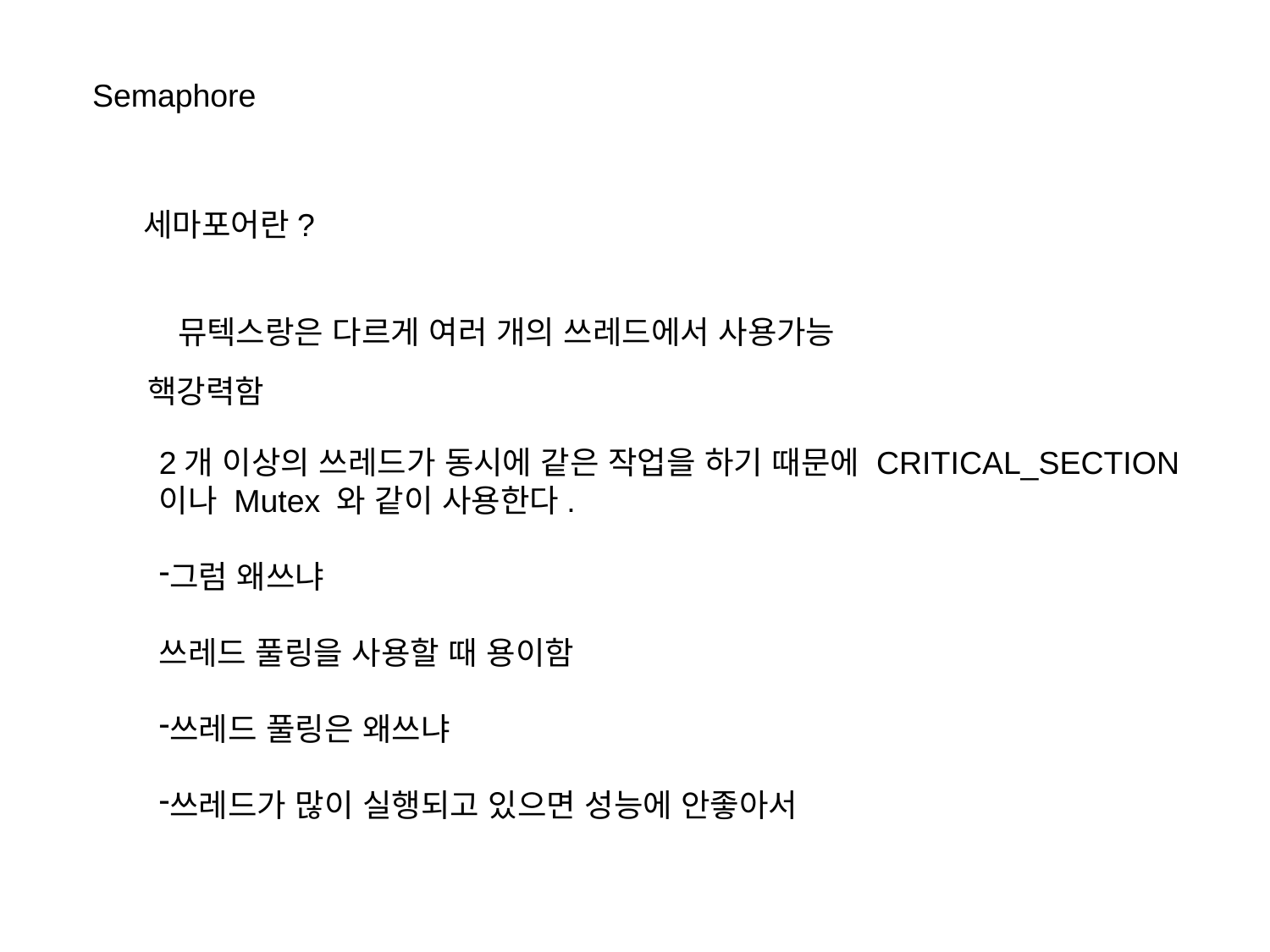

Semaphore
세마포어란?
뮤텍스랑은 다르게 여러 개의 쓰레드에서 사용가능
핵강력함
2개 이상의 쓰레드가 동시에 같은 작업을 하기 때문에 CRITICAL_SECTION
이나 Mutex 와 같이 사용한다.

그럼 왜쓰냐

쓰레드 풀링을 사용할 때 용이함

쓰레드 풀링은 왜쓰냐

쓰레드가 많이 실행되고 있으면 성능에 안좋아서